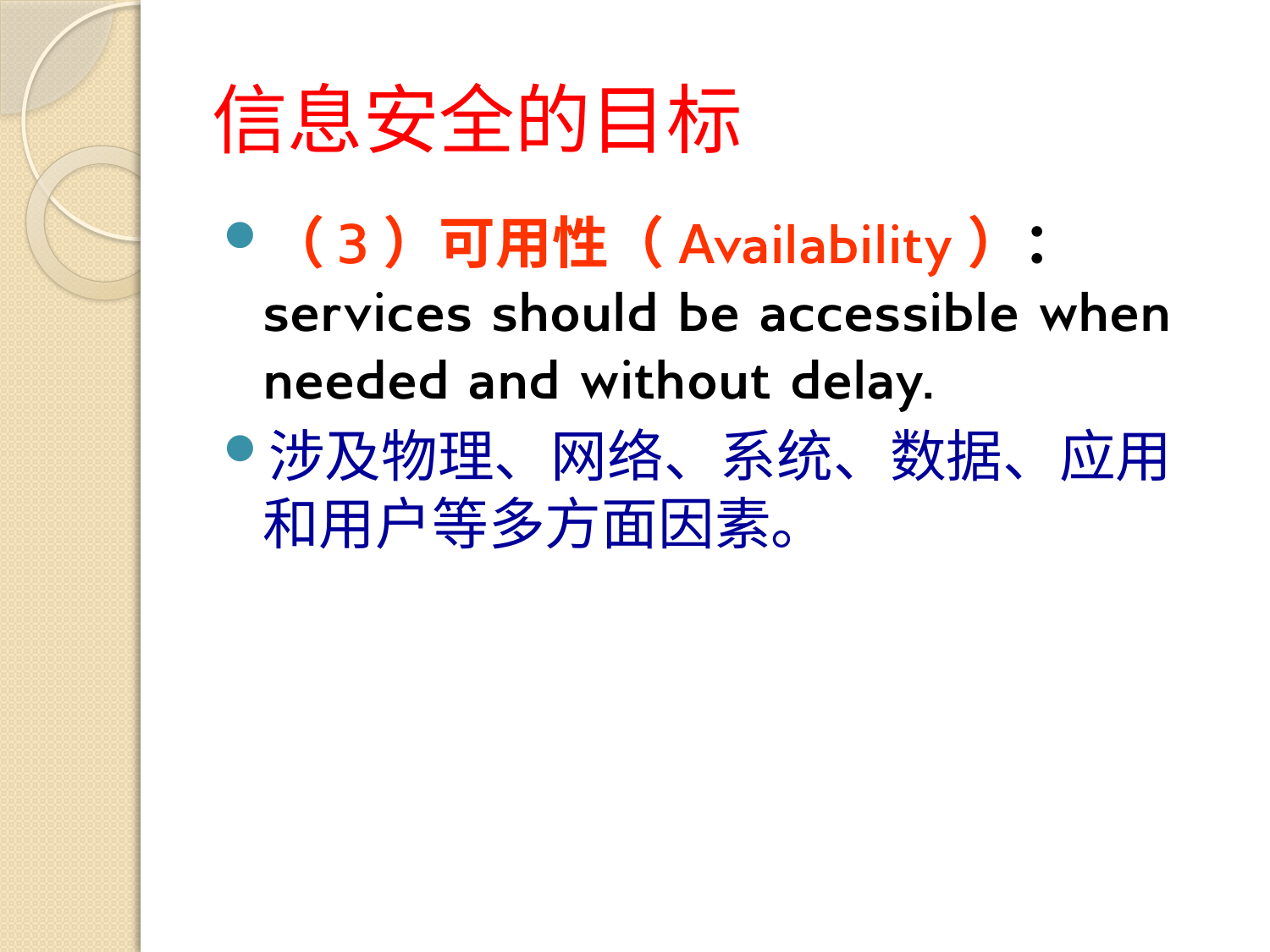

# 信息安全的目标
（3）可用性（Availability）：services should be accessible when needed and without delay.
涉及物理、网络、系统、数据、应用和用户等多方面因素。